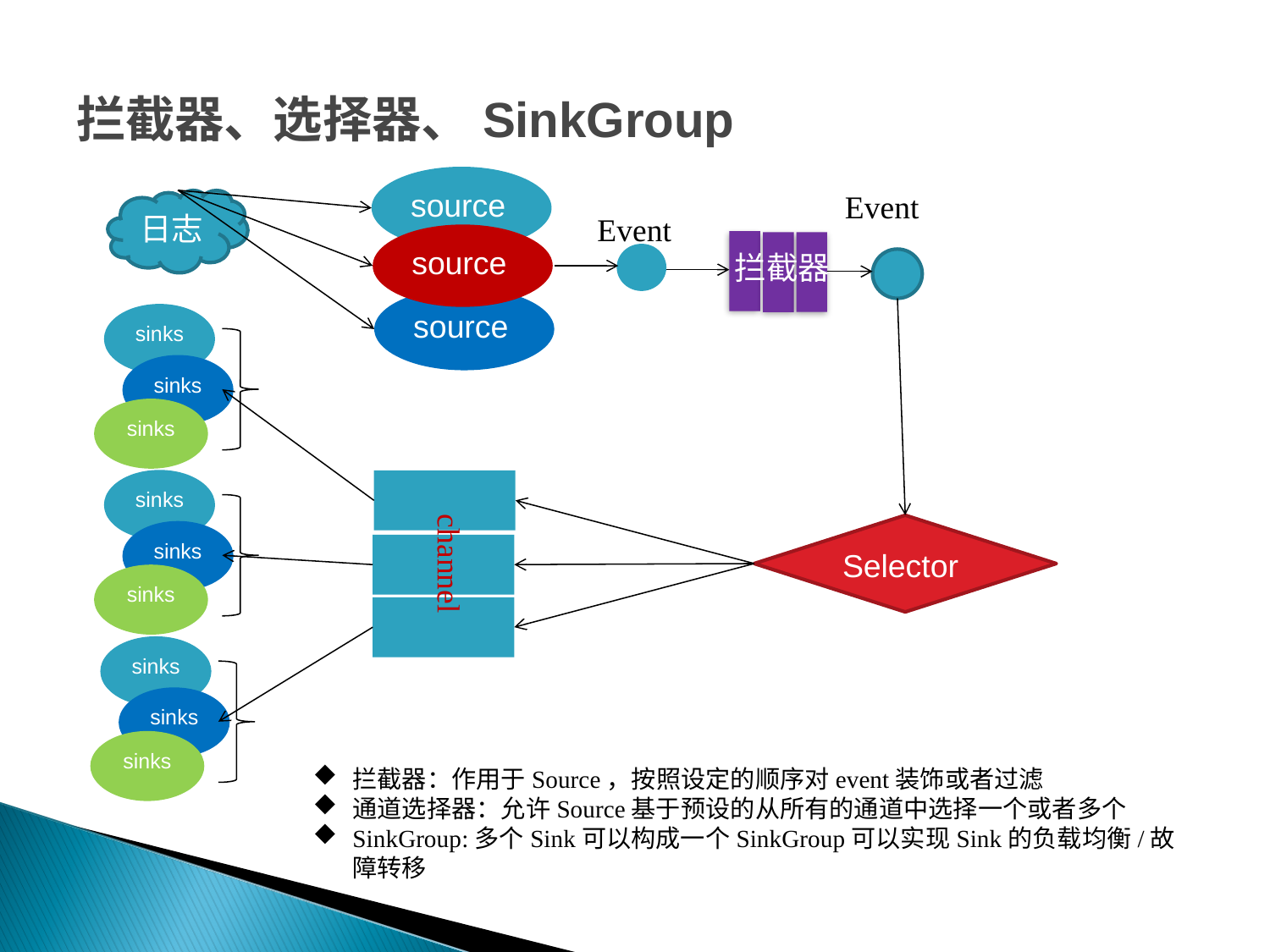

# 拦截器、选择器、SinkGroup
source
Event
日志
Event

source
拦截器

source
sinks

sinks
sinks
sinks

sinks
sinks

channel

Selector
sinks

sinks
sinks
拦截器：作用于Source，按照设定的顺序对event装饰或者过滤
通道选择器：允许Source基于预设的从所有的通道中选择一个或者多个
SinkGroup:多个Sink可以构成一个SinkGroup可以实现Sink的负载均衡/故障转移